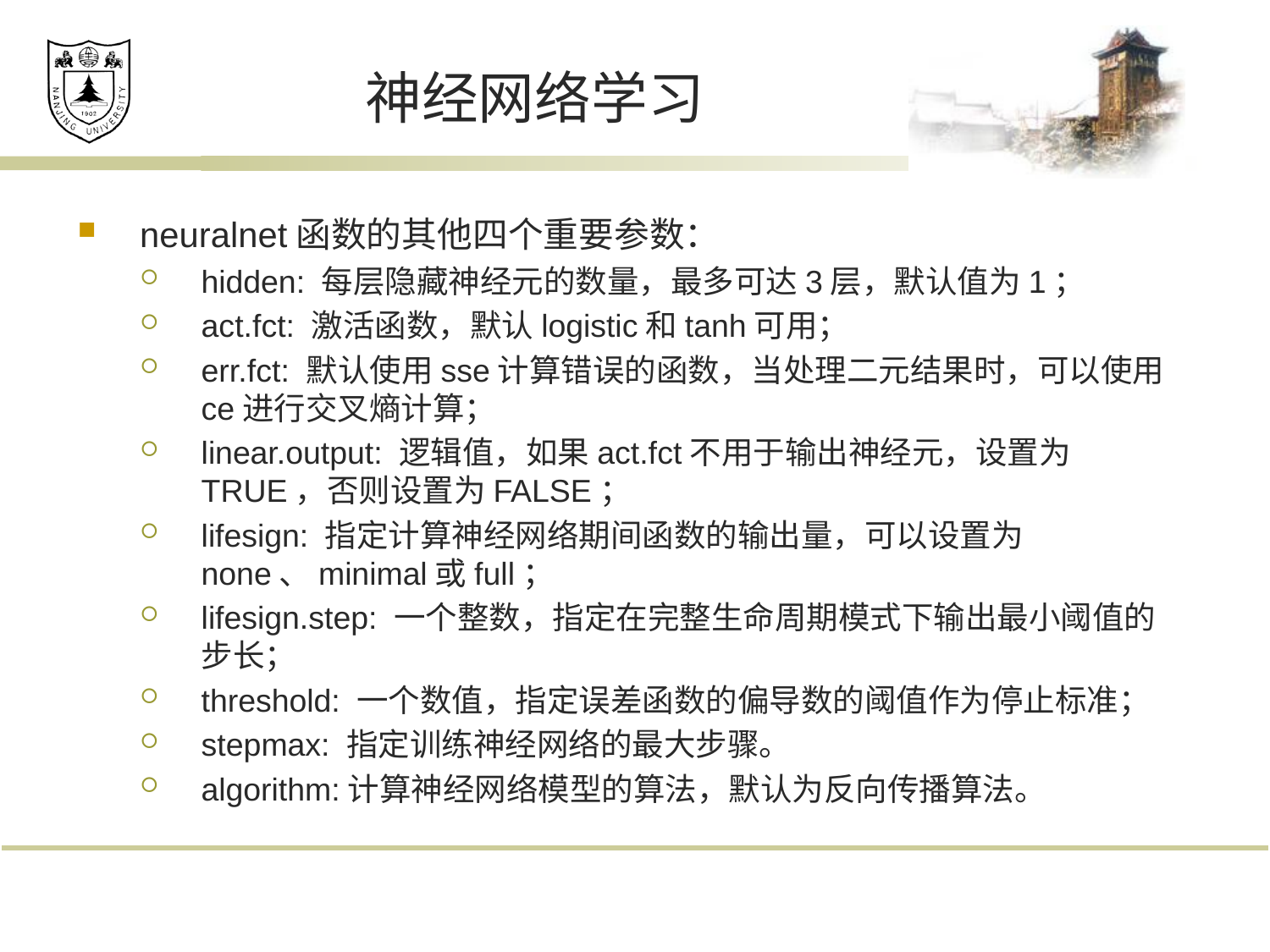

# 神经网络学习
neuralnet函数的其他四个重要参数：
hidden: 每层隐藏神经元的数量，最多可达3层，默认值为1；
act.fct: 激活函数，默认logistic和tanh可用；
err.fct: 默认使用sse计算错误的函数，当处理二元结果时，可以使用ce进行交叉熵计算；
linear.output: 逻辑值，如果act.fct不用于输出神经元，设置为TRUE，否则设置为FALSE；
lifesign: 指定计算神经网络期间函数的输出量，可以设置为none、minimal或full；
lifesign.step: 一个整数，指定在完整生命周期模式下输出最小阈值的步长；
threshold: 一个数值，指定误差函数的偏导数的阈值作为停止标准；
stepmax: 指定训练神经网络的最大步骤。
algorithm:计算神经网络模型的算法，默认为反向传播算法。